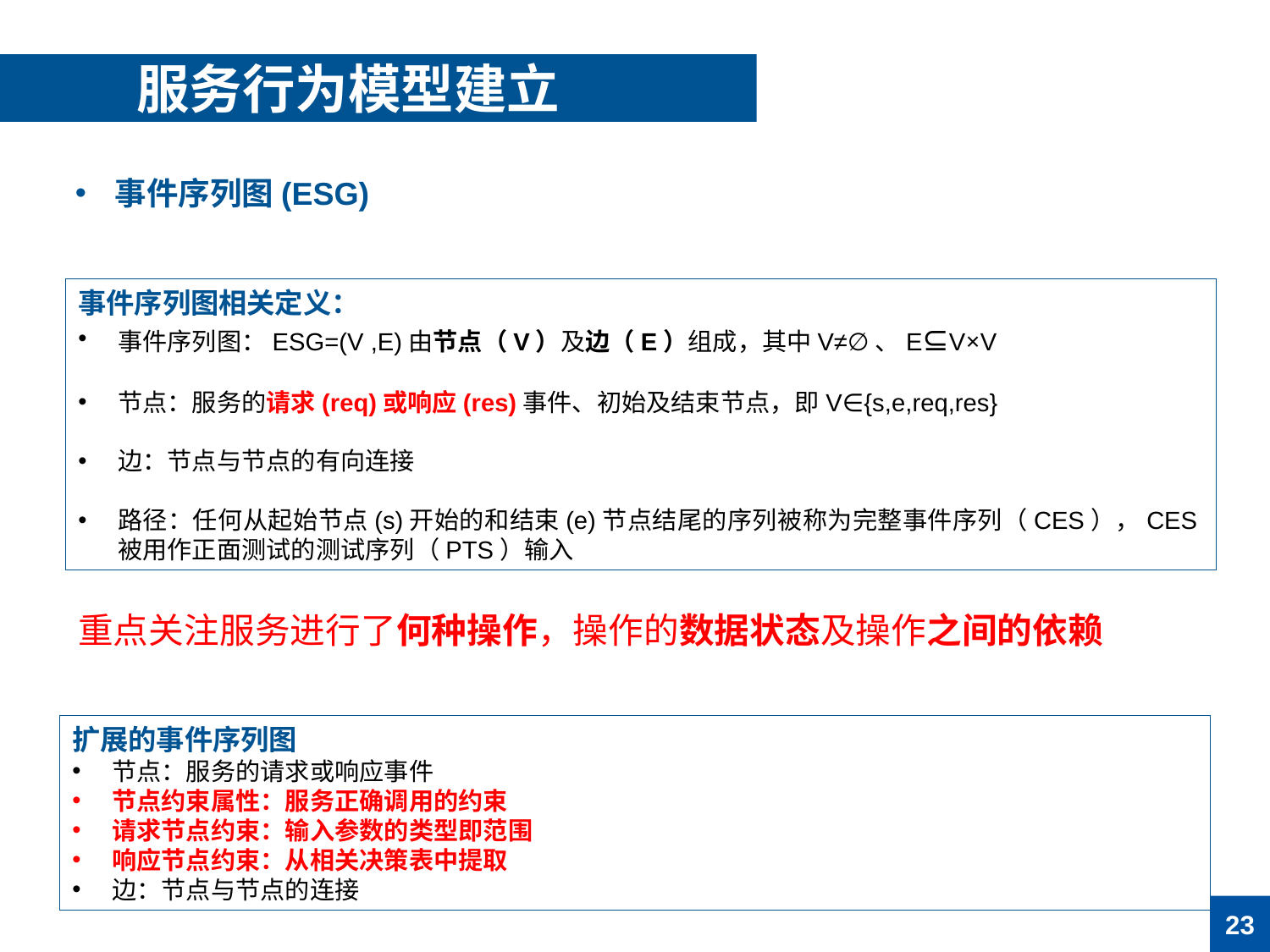

服务行为模型建立
事件序列图(ESG)
事件序列图相关定义：
事件序列图：ESG=(V ,E)由节点（V）及边（E）组成，其中V≠∅、E⊆V×V

节点：服务的请求(req)或响应(res)事件、初始及结束节点，即V∈{s,e,req,res}

边：节点与节点的有向连接

路径：任何从起始节点(s)开始的和结束(e)节点结尾的序列被称为完整事件序列（CES），CES被用作正面测试的测试序列（PTS）输入
重点关注服务进行了何种操作，操作的数据状态及操作之间的依赖
扩展的事件序列图
节点：服务的请求或响应事件
节点约束属性：服务正确调用的约束
请求节点约束：输入参数的类型即范围
响应节点约束：从相关决策表中提取
边：节点与节点的连接
23